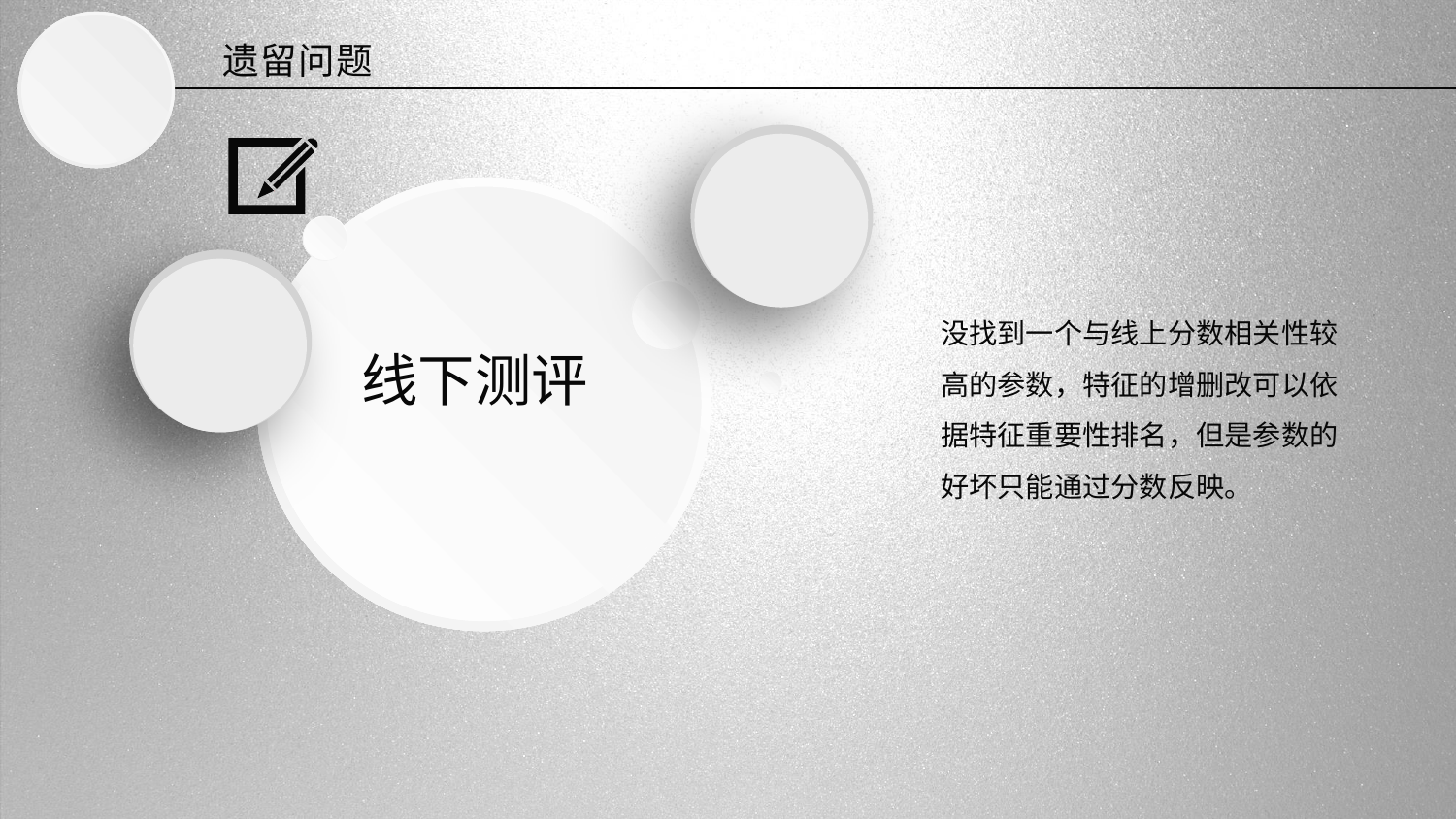

遗留问题

 线下测评

没找到一个与线上分数相关性较高的参数，特征的增删改可以依据特征重要性排名，但是参数的好坏只能通过分数反映。